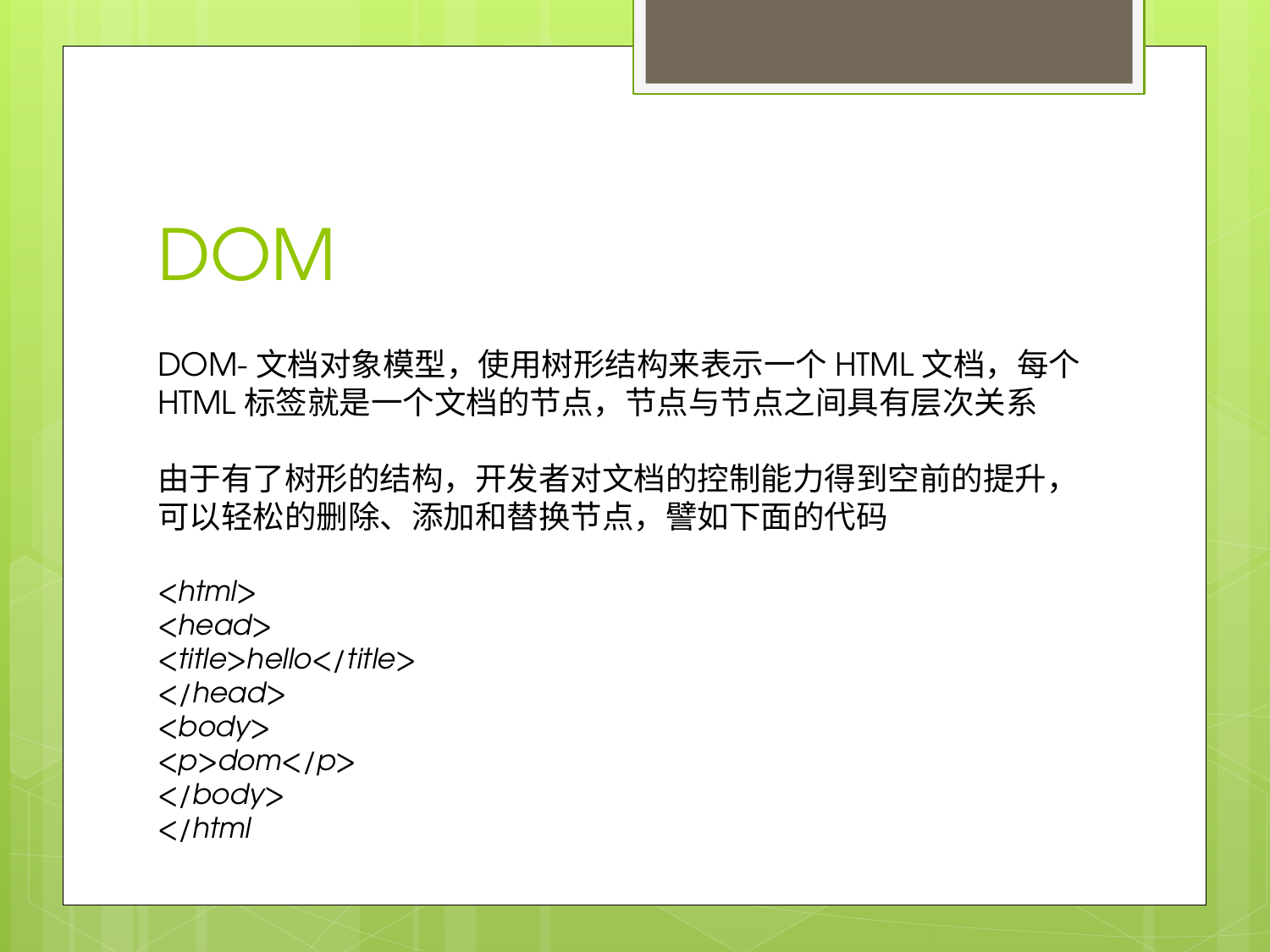

# DOM
DOM-文档对象模型，使用树形结构来表示一个HTML文档，每个HTML标签就是一个文档的节点，节点与节点之间具有层次关系

由于有了树形的结构，开发者对文档的控制能力得到空前的提升，可以轻松的删除、添加和替换节点，譬如下面的代码

<html>
<head>
<title>hello</title>
</head>
<body>
<p>dom</p>
</body>
</html